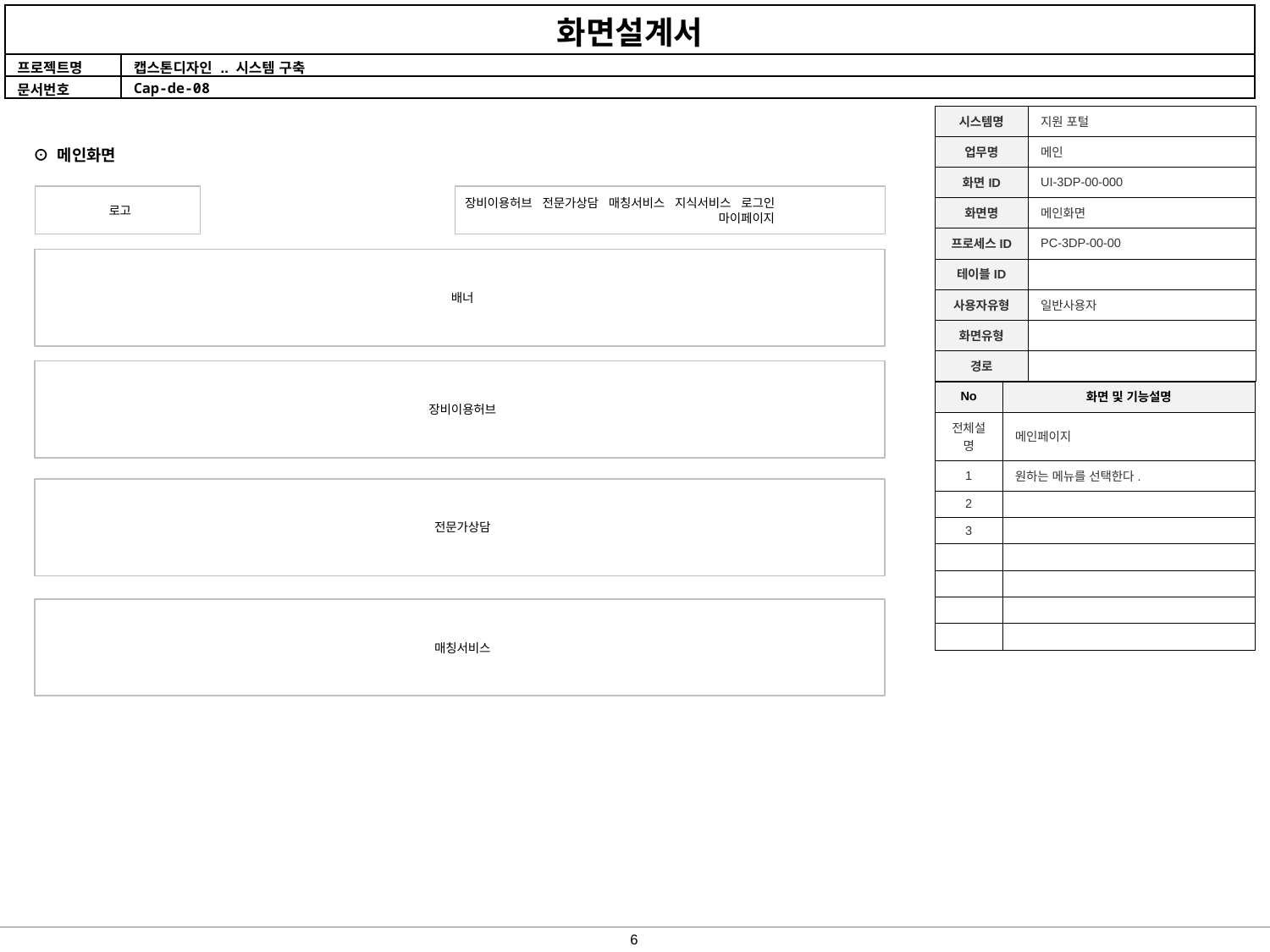

| 시스템명 | 지원 포털 |
| --- | --- |
| 업무명 | 메인 |
| 화면ID | UI-3DP-00-000 |
| 화면명 | 메인화면 |
| 프로세스ID | PC-3DP-00-00 |
| 테이블ID |  |
| 사용자유형 | 일반사용자 |
| 화면유형 |  |
| 경로 |  |
⊙ 메인화면
로고
장비이용허브   전문가상담   매칭서비스   지식서비스   로그인
                                                                          마이페이지
배너
장비이용허브
| No | 화면 및 기능설명 |
| --- | --- |
| 전체설명 | 메인페이지 |
| 1 | 원하는 메뉴를 선택한다. |
| 2 |  |
| 3 |  |
|  |  |
|  |  |
|  |  |
|  |  |
전문가상담
매칭서비스